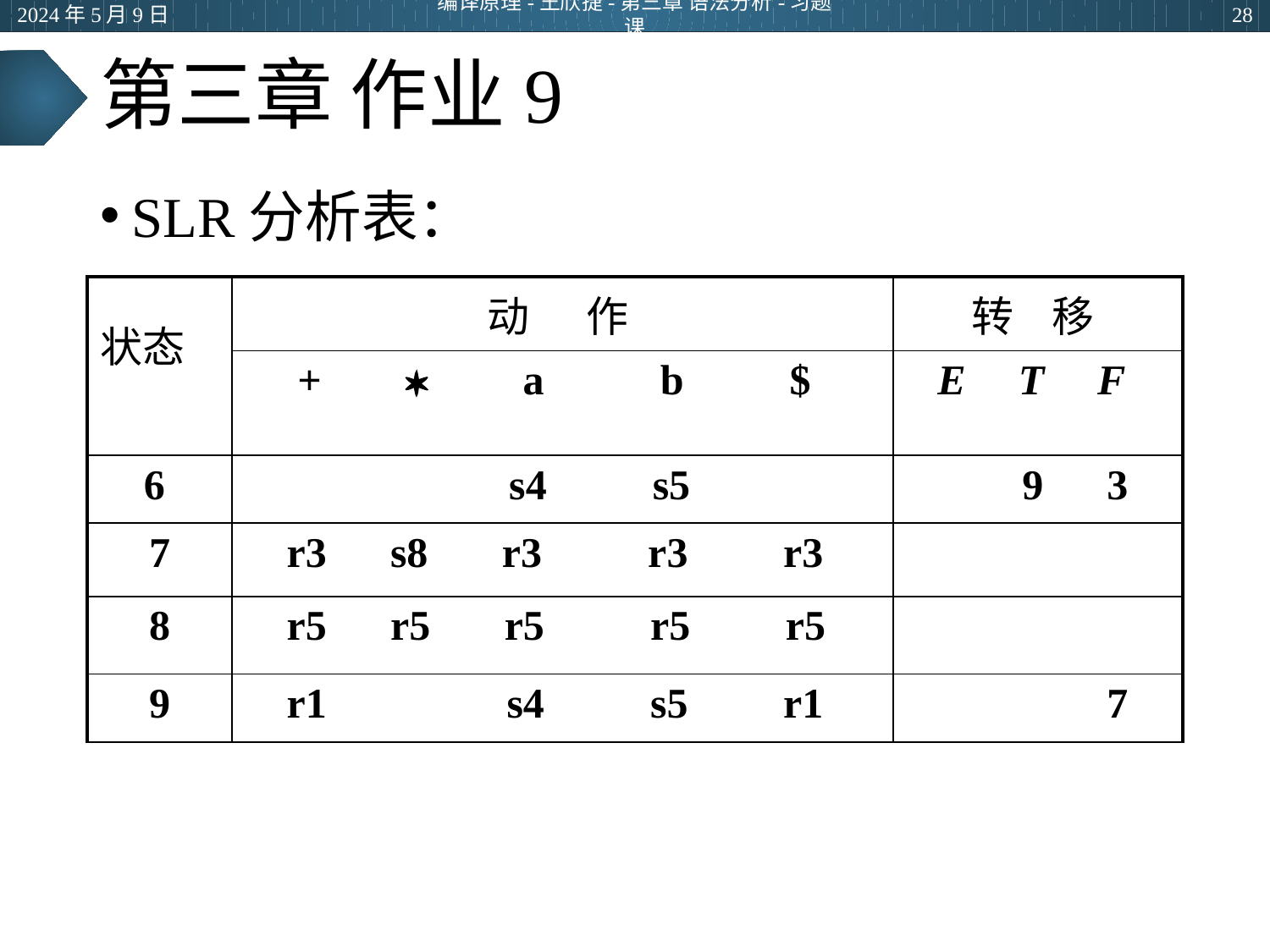

2024年5月9日
编译原理-王欣捷-第三章 语法分析-习题课
28
# 第三章 作业9
SLR分析表：

| 状态 | 动 作 | 转 移 |
| --- | --- | --- |
|  | + ∗ a b $ | E T F |
| 6 | s4 s5 | 9 3 |
| 7 | r3 s8 r3 r3 r3 |  |
| 8 | r5 r5 r5 r5 r5 |  |
| 9 | r1 s4 s5 r1 | 7 |